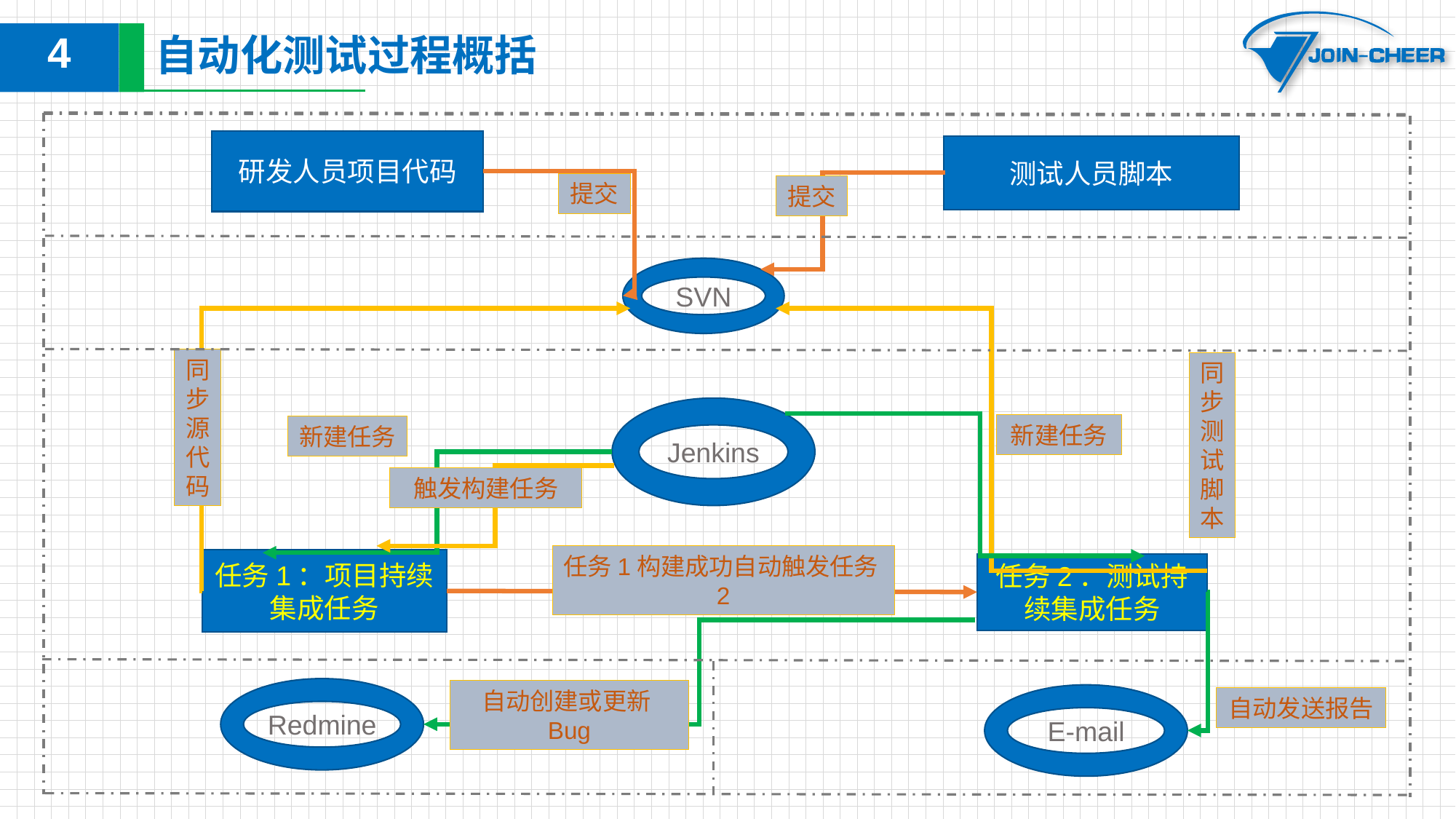

4
# 自动化测试过程概括
研发人员项目代码
测试人员脚本
提交
提交
SVN
同步源代码
同步测试脚本
Jenkins
新建任务
新建任务
触发构建任务
任务1构建成功自动触发任务2
任务1：项目持续集成任务
任务2：测试持续集成任务
Redmine
自动创建或更新Bug
E-mail
自动发送报告